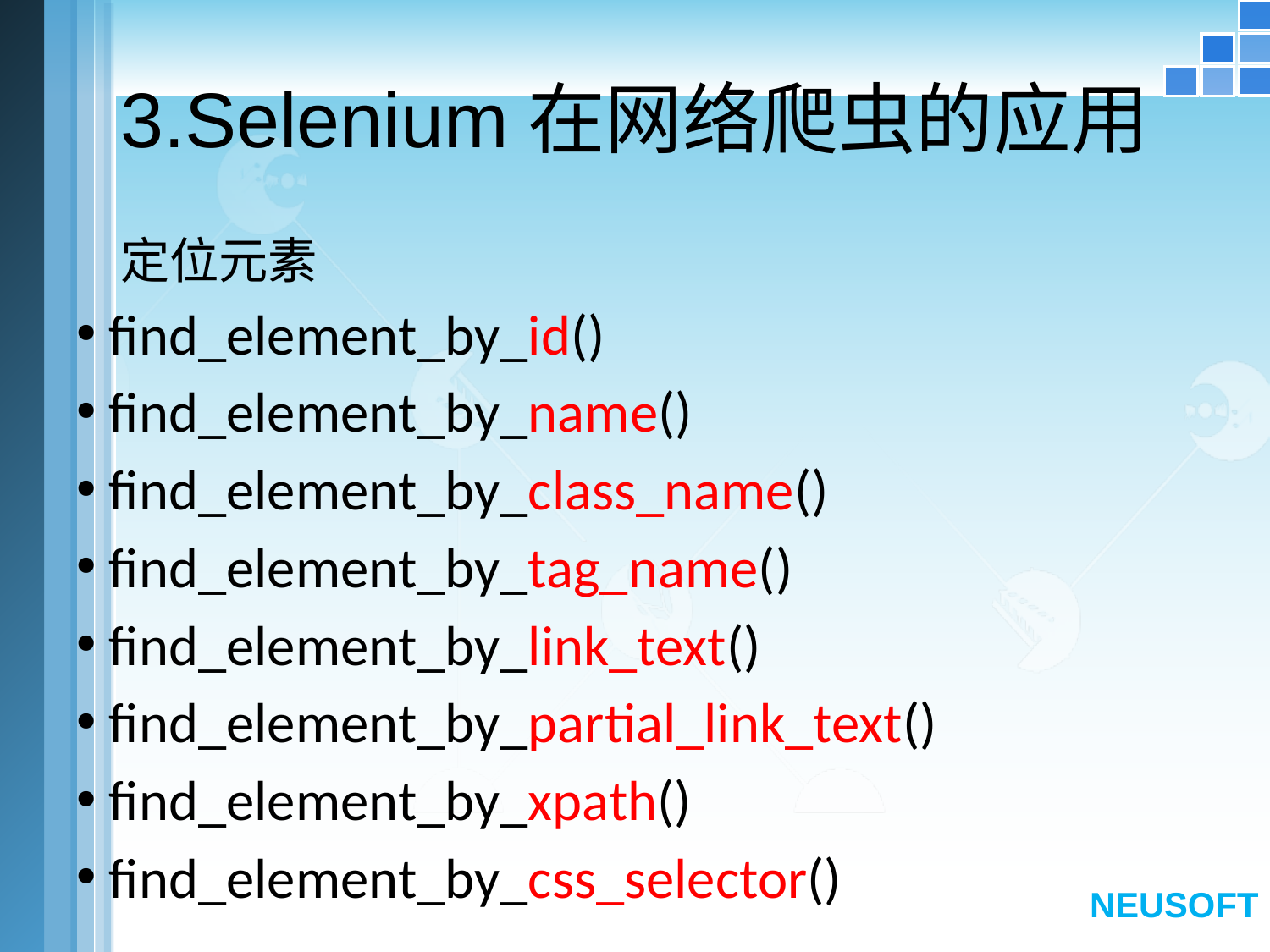

# 3.Selenium在网络爬虫的应用
定位元素
find_element_by_id()
find_element_by_name()
find_element_by_class_name()
find_element_by_tag_name()
find_element_by_link_text()
find_element_by_partial_link_text()
find_element_by_xpath()
find_element_by_css_selector()